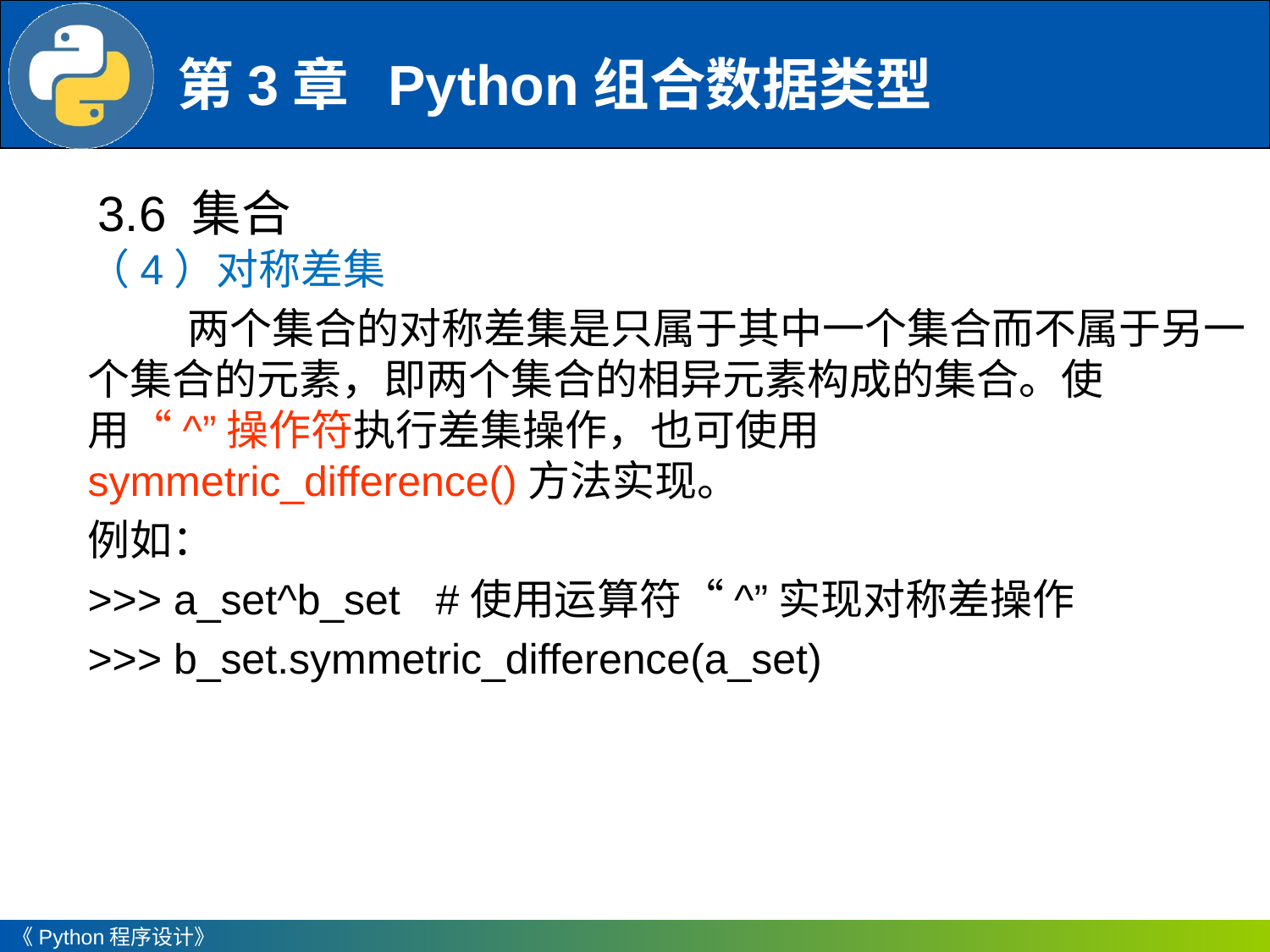

3.6 集合
（4）对称差集
两个集合的对称差集是只属于其中一个集合而不属于另一个集合的元素，即两个集合的相异元素构成的集合。使用“^”操作符执行差集操作，也可使用symmetric_difference()方法实现。
例如：
>>> a_set^b_set   #使用运算符“^”实现对称差操作
>>> b_set.symmetric_difference(a_set)